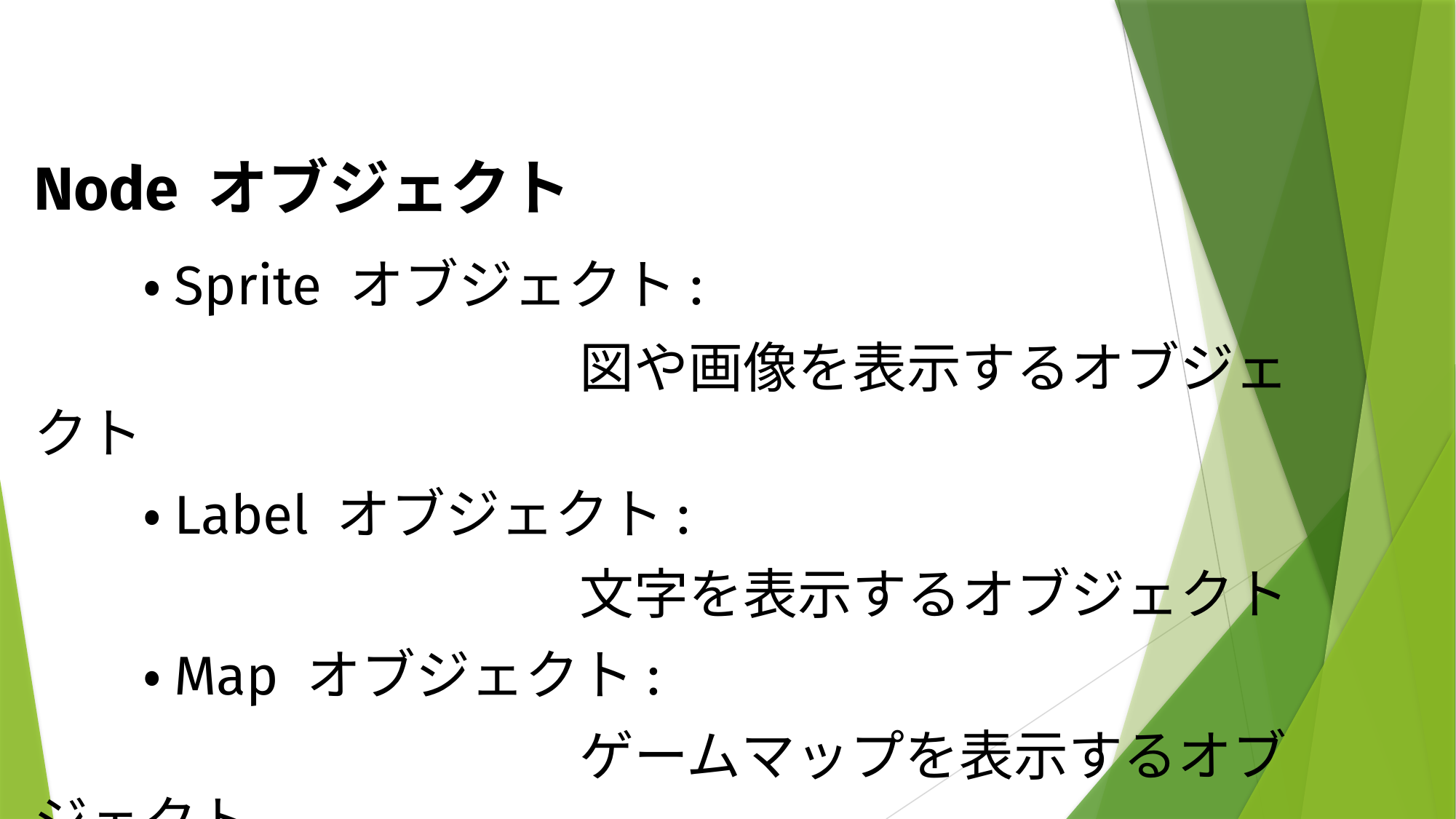

Node オブジェクト
	・Sprite オブジェクト:
					図や画像を表示するオブジェクト
	・Label オブジェクト:
					文字を表示するオブジェクト
	・Map オブジェクト:
					ゲームマップを表示するオブジェクト